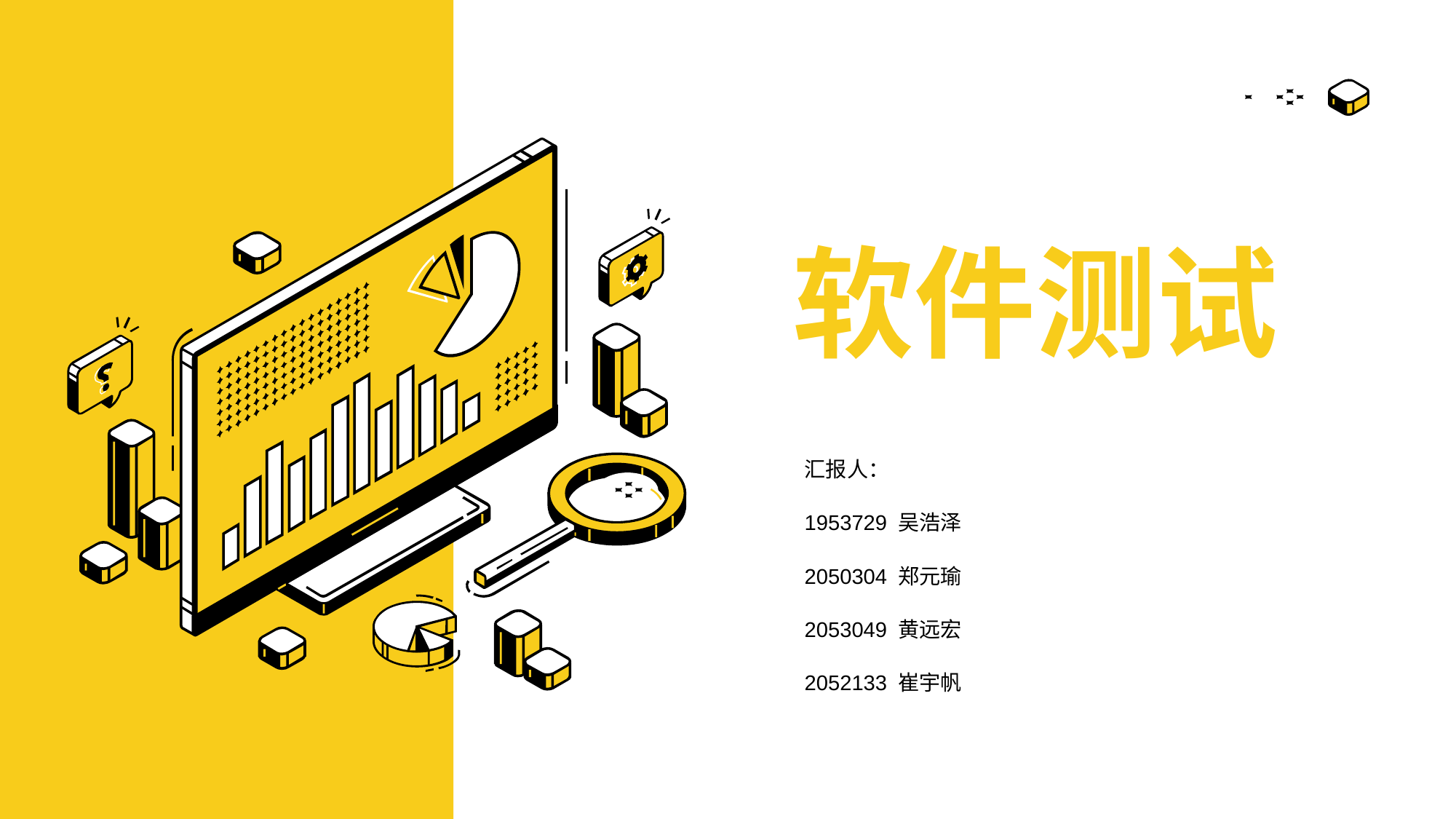

软件测试
汇报人：
1953729 吴浩泽
2050304 郑元瑜
2053049 黄远宏
2052133 崔宇帆